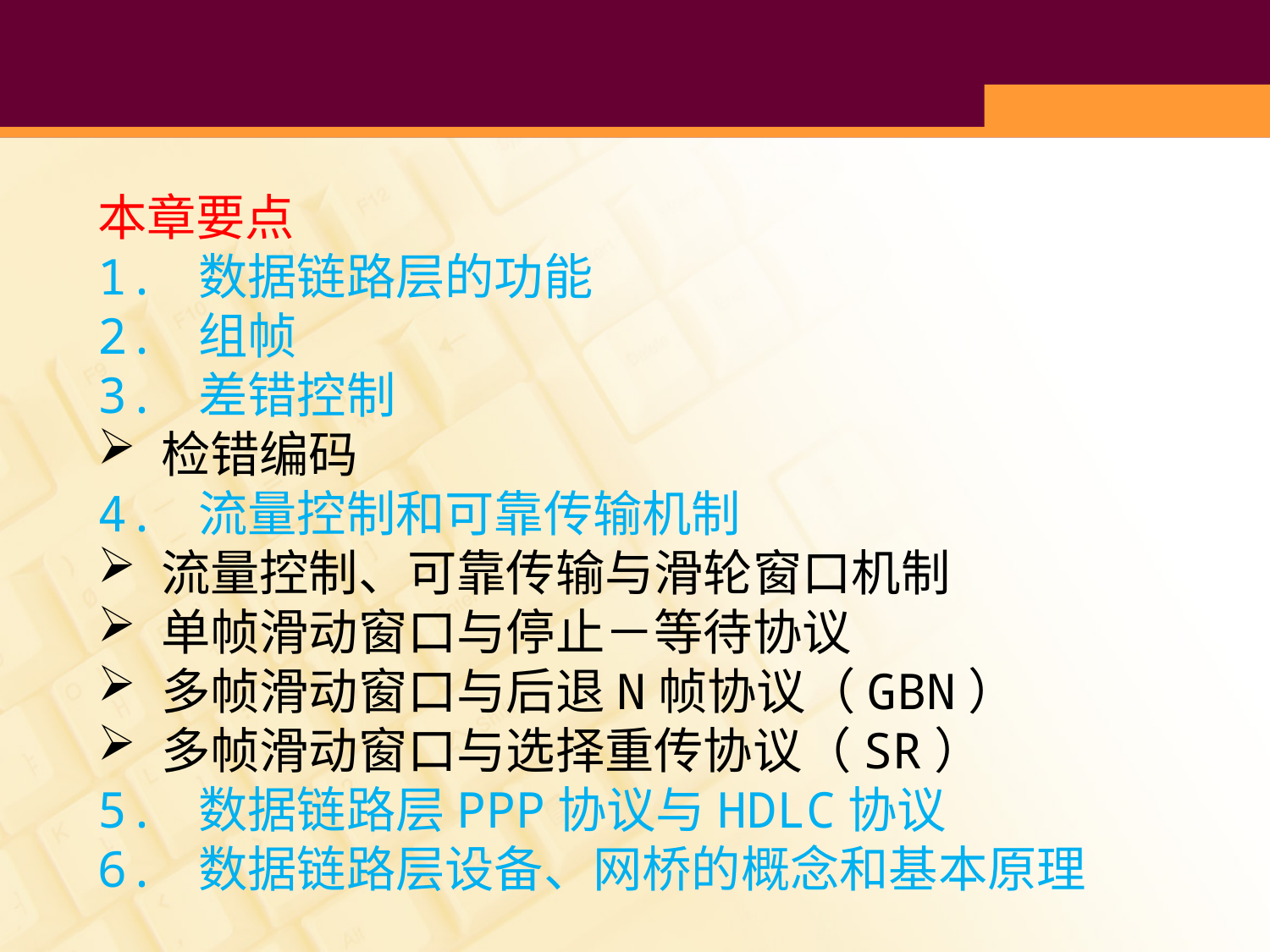

#
本章要点
1. 数据链路层的功能
2. 组帧
3. 差错控制
检错编码
4. 流量控制和可靠传输机制
流量控制、可靠传输与滑轮窗口机制
单帧滑动窗口与停止－等待协议
多帧滑动窗口与后退N帧协议（GBN）
多帧滑动窗口与选择重传协议（SR）
5. 数据链路层PPP协议与HDLC协议
6. 数据链路层设备、网桥的概念和基本原理